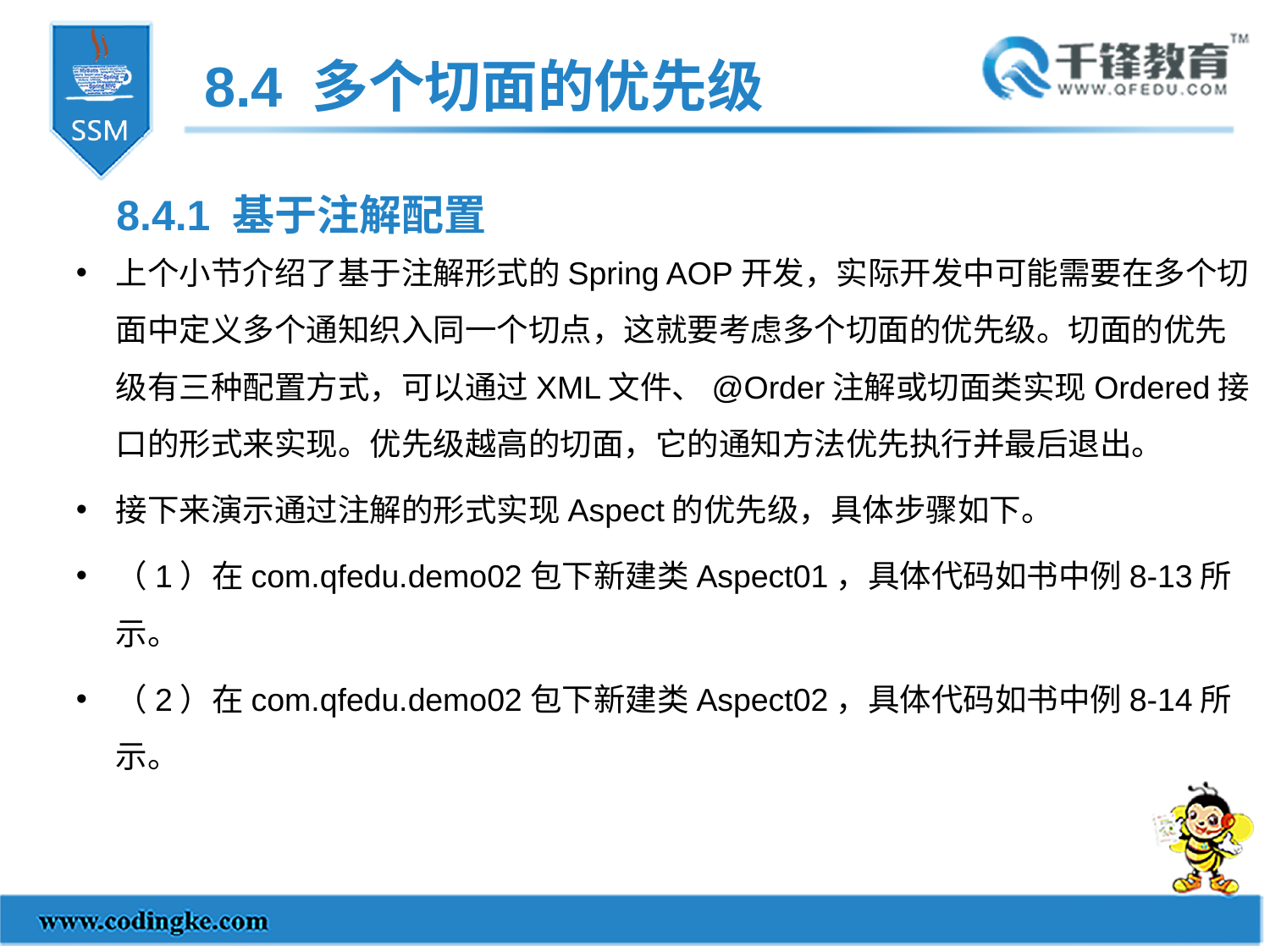

8.4 多个切面的优先级
8.4.1 基于注解配置
上个小节介绍了基于注解形式的Spring AOP开发，实际开发中可能需要在多个切面中定义多个通知织入同一个切点，这就要考虑多个切面的优先级。切面的优先级有三种配置方式，可以通过XML文件、@Order注解或切面类实现Ordered接口的形式来实现。优先级越高的切面，它的通知方法优先执行并最后退出。
接下来演示通过注解的形式实现Aspect的优先级，具体步骤如下。
（1）在com.qfedu.demo02包下新建类Aspect01，具体代码如书中例8-13所示。
（2）在com.qfedu.demo02包下新建类Aspect02，具体代码如书中例8-14所示。